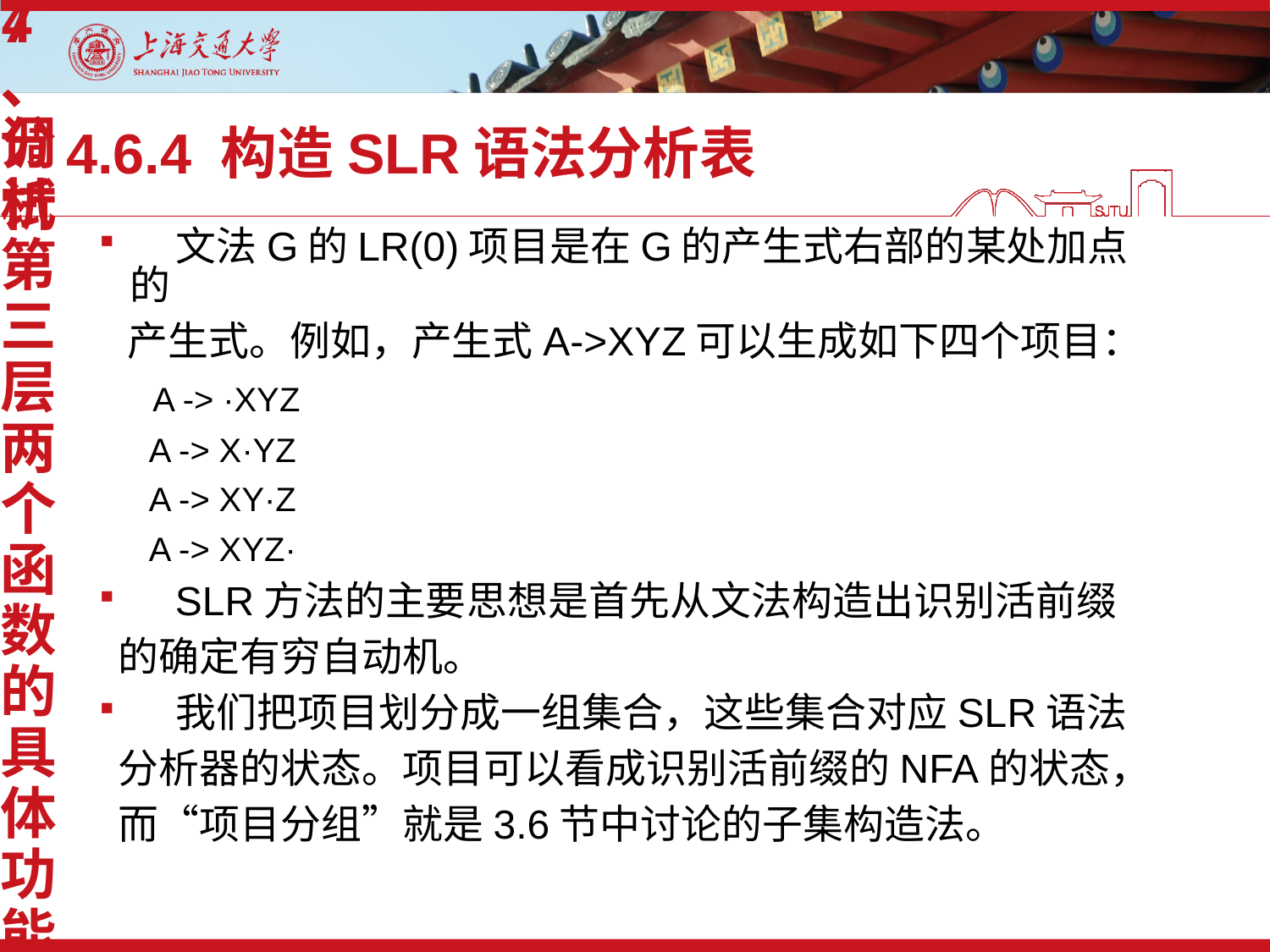

4、分析第三层两个函数的具体功能
7、调试
# 4.6.4 构造SLR语法分析表
    文法G的LR(0)项目是在G的产生式右部的某处加点的
  产生式。例如，产生式A->XYZ可以生成如下四个项目：
	  A -> ·XYZ
	  A -> X·YZ
	  A -> XY·Z
	  A -> XYZ·
    SLR方法的主要思想是首先从文法构造出识别活前缀
 的确定有穷自动机。
    我们把项目划分成一组集合，这些集合对应SLR语法
 分析器的状态。项目可以看成识别活前缀的NFA的状态，
 而“项目分组”就是3.6节中讨论的子集构造法。